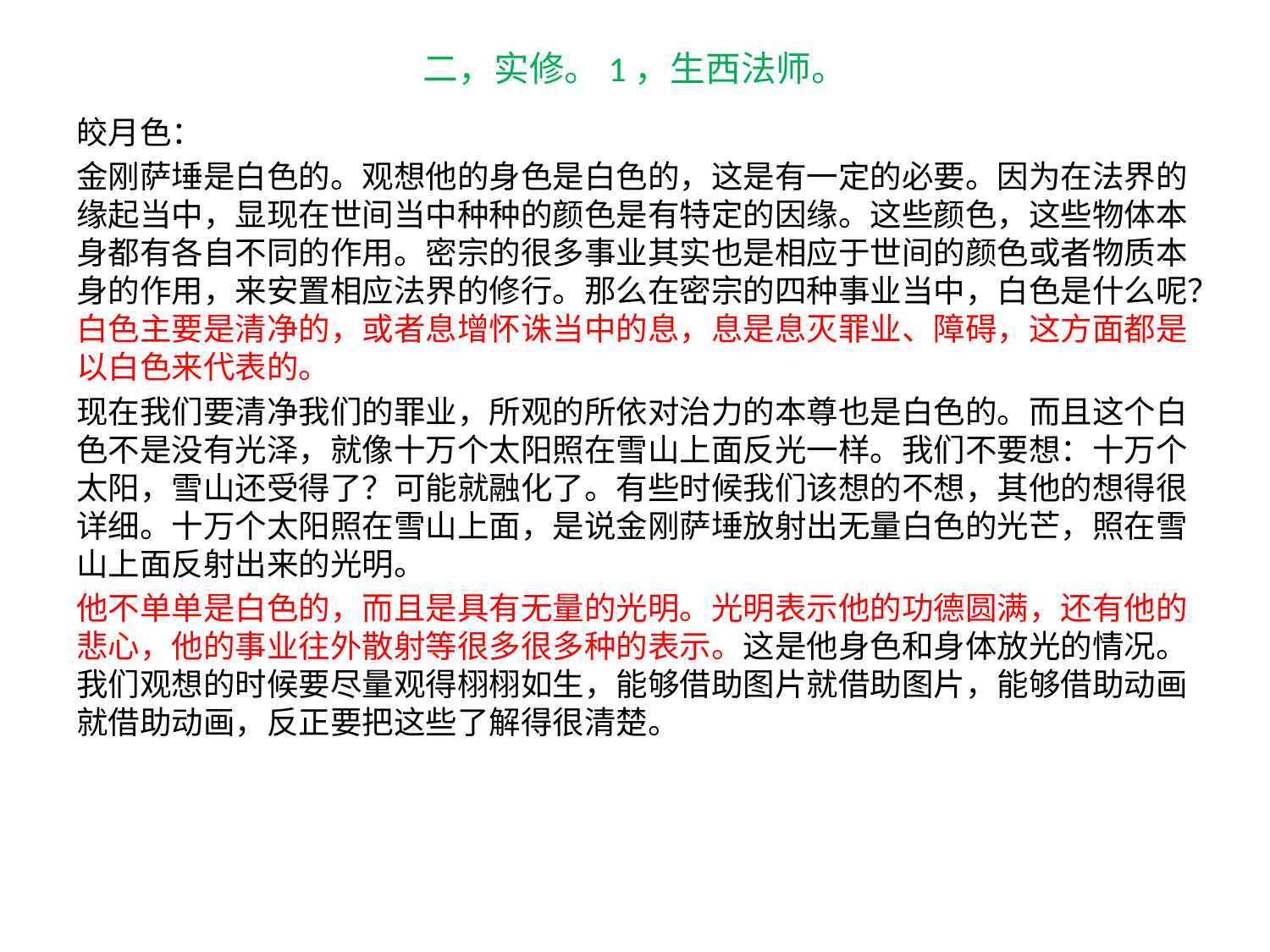

# 二，实修。1，生西法师。
皎月色：
金刚萨埵是白色的。观想他的身色是白色的，这是有一定的必要。因为在法界的缘起当中，显现在世间当中种种的颜色是有特定的因缘。这些颜色，这些物体本身都有各自不同的作用。密宗的很多事业其实也是相应于世间的颜色或者物质本身的作用，来安置相应法界的修行。那么在密宗的四种事业当中，白色是什么呢？白色主要是清净的，或者息增怀诛当中的息，息是息灭罪业、障碍，这方面都是以白色来代表的。
现在我们要清净我们的罪业，所观的所依对治力的本尊也是白色的。而且这个白色不是没有光泽，就像十万个太阳照在雪山上面反光一样。我们不要想：十万个太阳，雪山还受得了？可能就融化了。有些时候我们该想的不想，其他的想得很详细。十万个太阳照在雪山上面，是说金刚萨埵放射出无量白色的光芒，照在雪山上面反射出来的光明。
他不单单是白色的，而且是具有无量的光明。光明表示他的功德圆满，还有他的悲心，他的事业往外散射等很多很多种的表示。这是他身色和身体放光的情况。我们观想的时候要尽量观得栩栩如生，能够借助图片就借助图片，能够借助动画就借助动画，反正要把这些了解得很清楚。